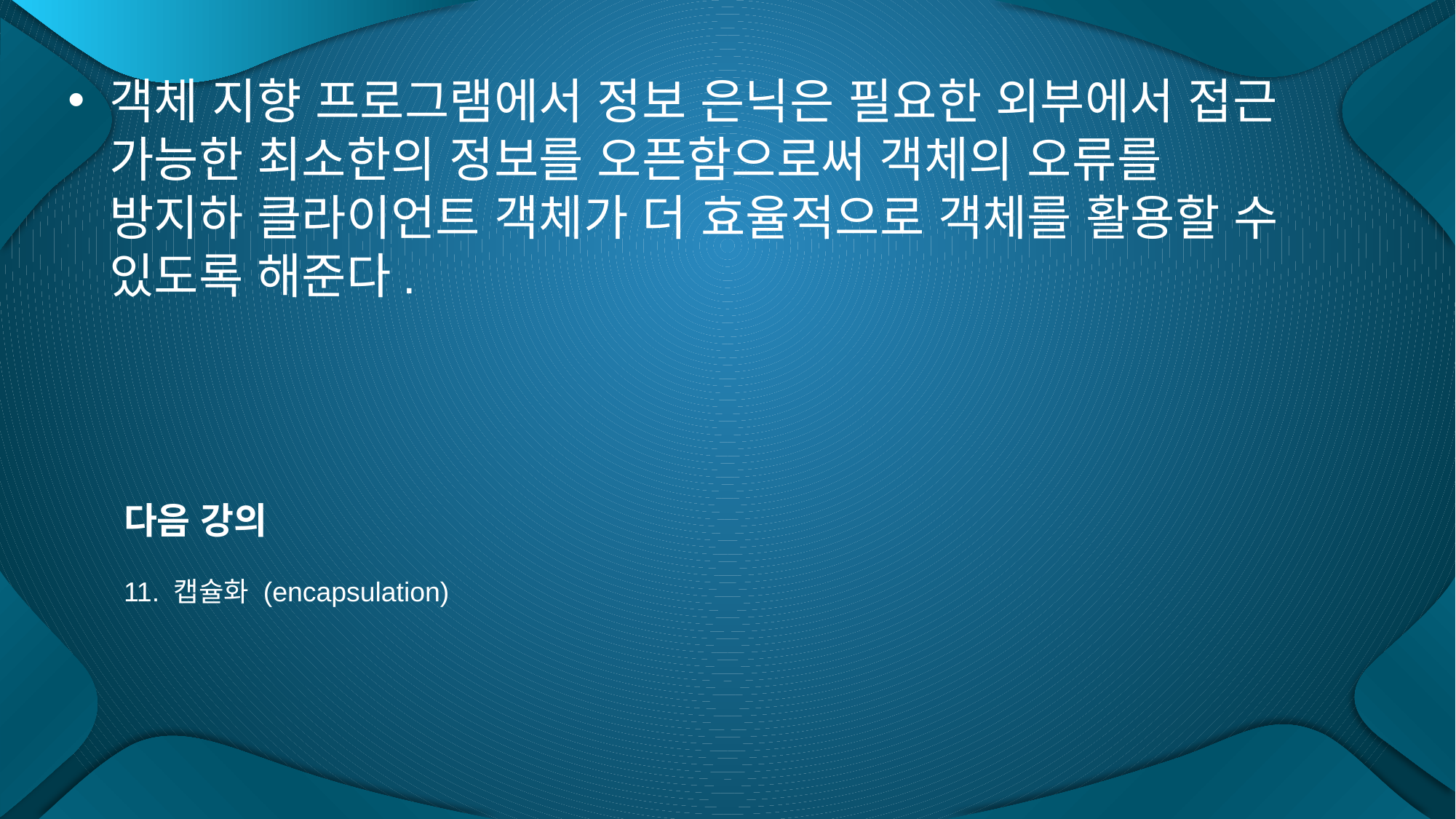

객체 지향 프로그램에서 정보 은닉은 필요한 외부에서 접근 가능한 최소한의 정보를 오픈함으로써 객체의 오류를 방지하 클라이언트 객체가 더 효율적으로 객체를 활용할 수 있도록 해준다.
다음 강의

11. 캡슐화 (encapsulation)